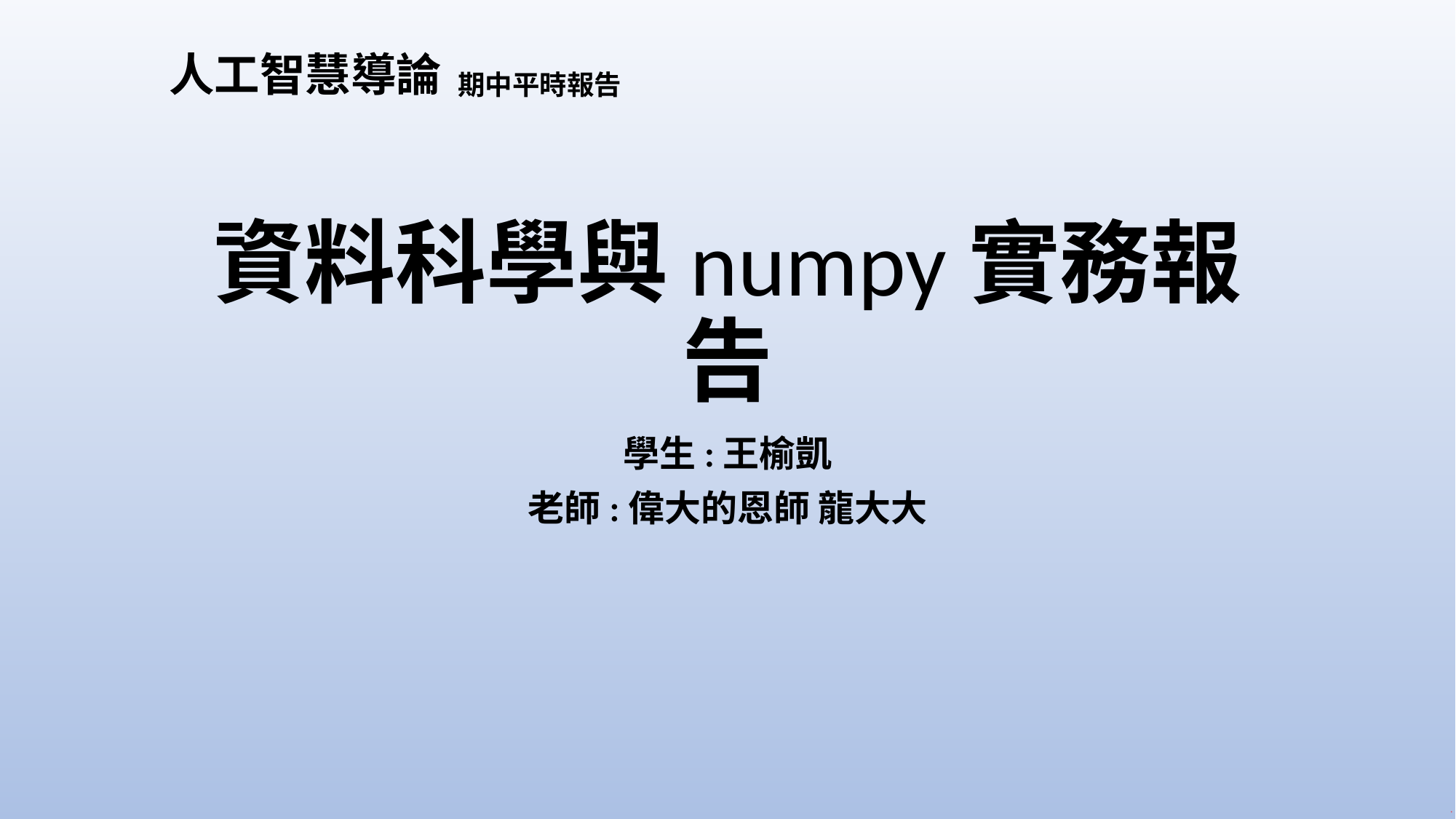

人工智慧導論
期中平時報告
# 資料科學與numpy實務報告
學生:王榆凱
老師:偉大的恩師 龍大大
暫